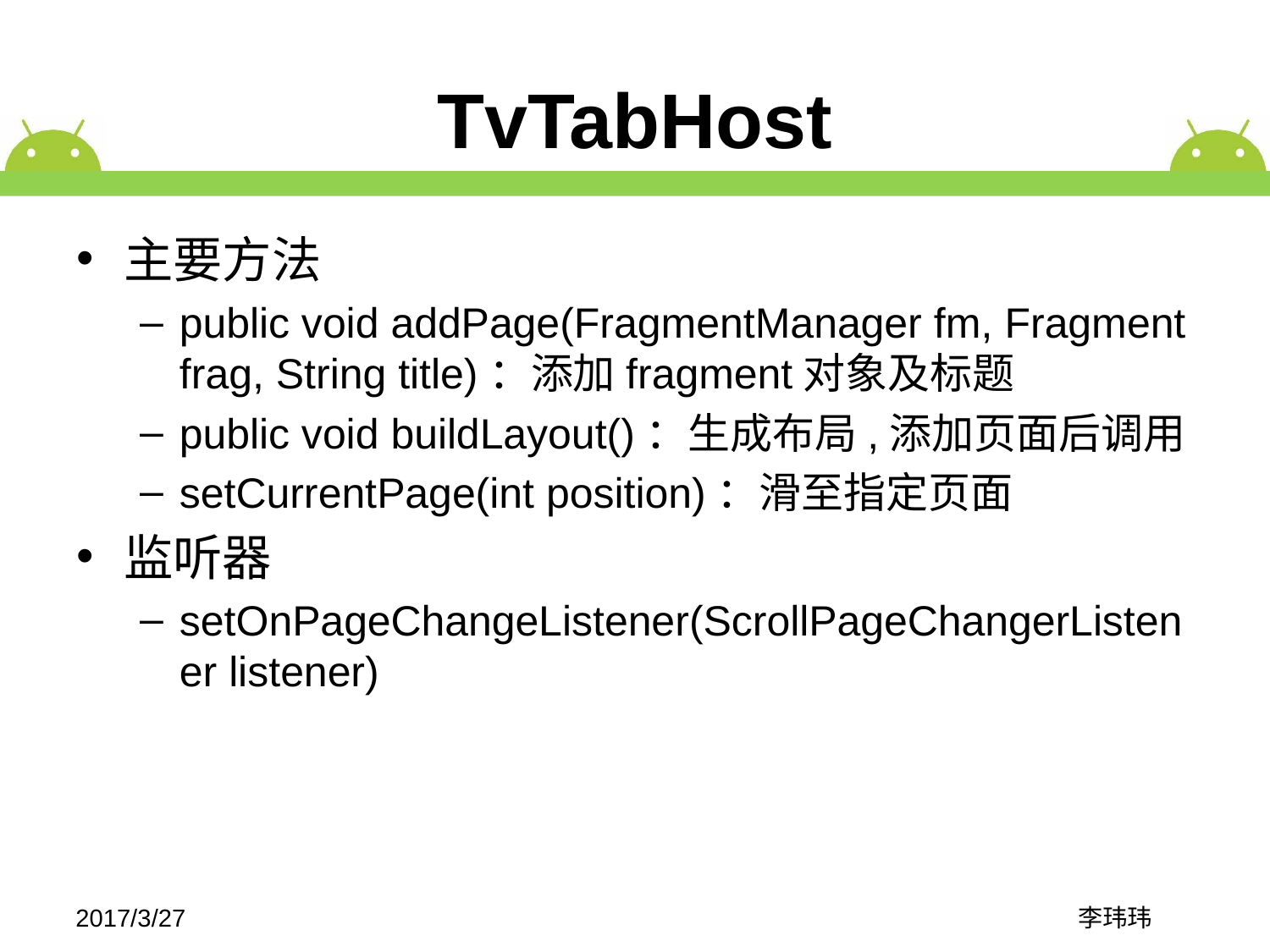

# TvTabHost
主要方法
public void addPage(FragmentManager fm, Fragment frag, String title)：添加fragment对象及标题
public void buildLayout()：生成布局,添加页面后调用
setCurrentPage(int position)：滑至指定页面
监听器
setOnPageChangeListener(ScrollPageChangerListener listener)